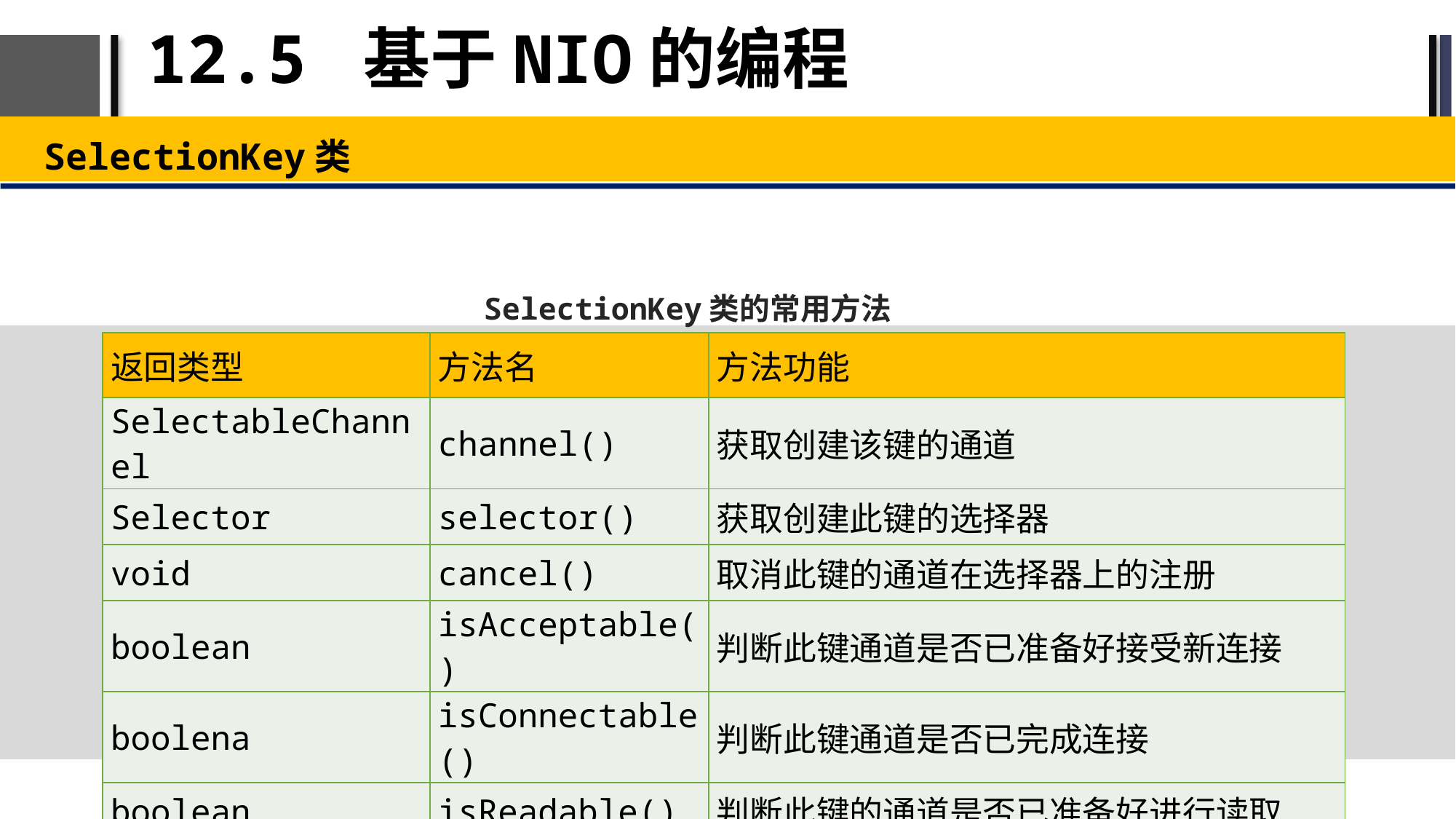

# 12.5 基于NIO的编程

SelectionKey类

SelectionKey类的常用方法

| 返回类型 | 方法名 | 方法功能 |
| --- | --- | --- |
| SelectableChannel | channel() | 获取创建该键的通道 |
| Selector | selector() | 获取创建此键的选择器 |
| void | cancel() | 取消此键的通道在选择器上的注册 |
| boolean | isAcceptable() | 判断此键通道是否已准备好接受新连接 |
| boolena | isConnectable() | 判断此键通道是否已完成连接 |
| boolean | isReadable() | 判断此键的通道是否已准备好进行读取 |
| boolean | isWritable() | 判断此键的通道是否已准备好进行写入 |